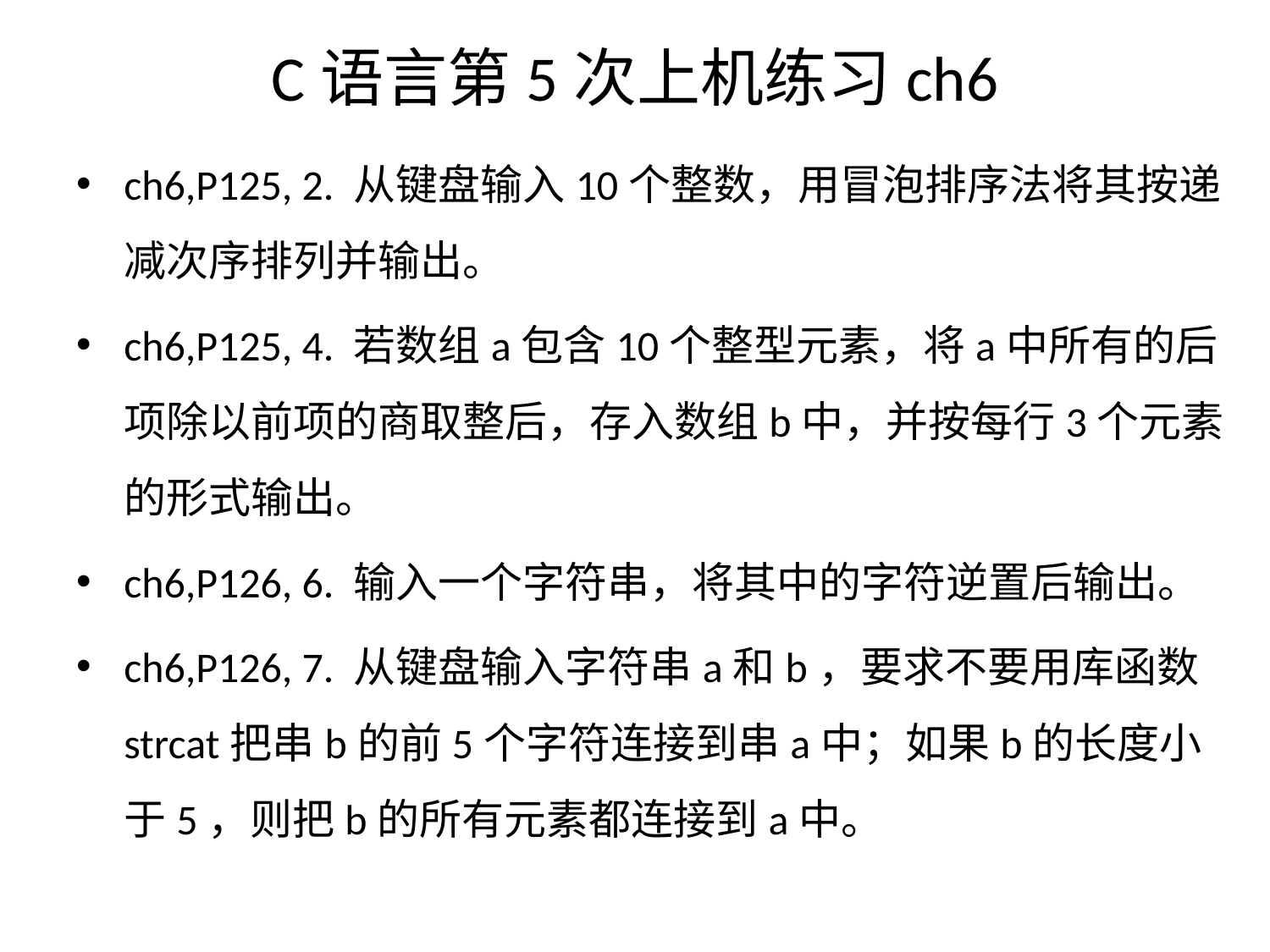

# C语言第5次上机练习ch6
ch6,P125, 2. 从键盘输入10个整数，用冒泡排序法将其按递减次序排列并输出。
ch6,P125, 4. 若数组a包含10个整型元素，将a中所有的后项除以前项的商取整后，存入数组b中，并按每行3个元素的形式输出。
ch6,P126, 6. 输入一个字符串，将其中的字符逆置后输出。
ch6,P126, 7. 从键盘输入字符串a和b，要求不要用库函数strcat把串b的前5个字符连接到串a中；如果b的长度小于5，则把b的所有元素都连接到a中。